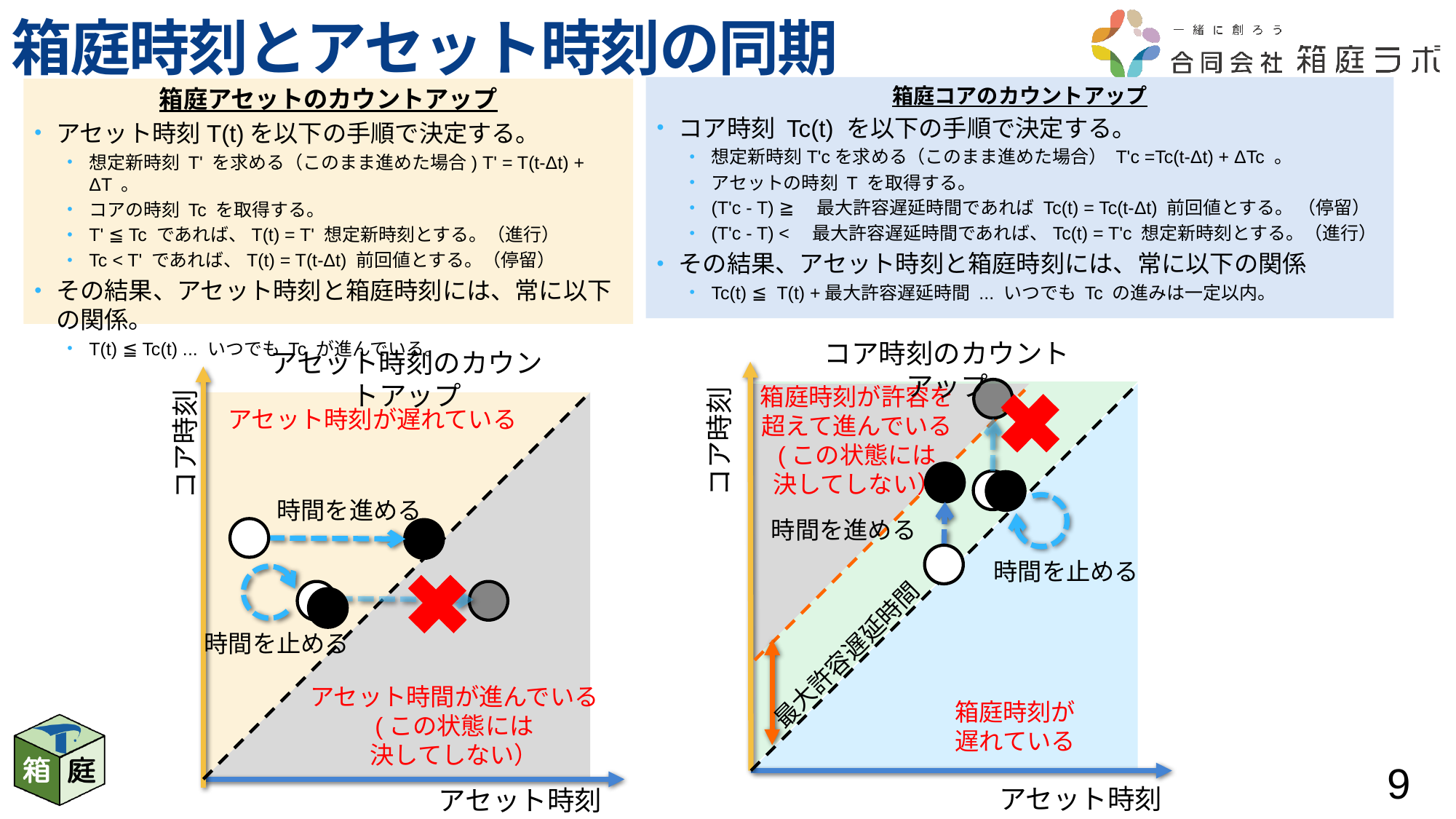

アセット時刻のカウントアップ
# 箱庭時刻とアセット時刻の同期
箱庭コアのカウントアップ
コア時刻 Tc(t) を以下の手順で決定する。
想定新時刻T'cを求める（このまま進めた場合） T'c =Tc(t-Δt) + ΔTc 。
アセットの時刻 T を取得する。
(T'c - T) ≧　最大許容遅延時間であれば Tc(t) = Tc(t-Δt) 前回値とする。 （停留）
(T'c - T) <　最大許容遅延時間であれば、Tc(t) = T'c 想定新時刻とする。（進行）
その結果、アセット時刻と箱庭時刻には、常に以下の関係
Tc(t) ≦  T(t) +最大許容遅延時間 ... いつでも Tc の進みは一定以内。
箱庭アセットのカウントアップ
アセット時刻T(t)を以下の手順で決定する。
想定新時刻 T' を求める（このまま進めた場合) T' = T(t-Δt) + ΔT 。
コアの時刻 Tc を取得する。
T' ≦ Tc であれば、T(t) = T' 想定新時刻とする。（進行）
Tc < T' であれば、T(t) = T(t-Δt) 前回値とする。（停留）
その結果、アセット時刻と箱庭時刻には、常に以下の関係。
T(t) ≦ Tc(t) ... いつでも Tc が進んでいる。
コア時刻のカウントアップ
アセット時刻のカウントアップ
箱庭時刻が許容を
超えて進んでいる
(この状態には
決してしない）

アセット時刻が遅れている
コア時刻
コア時刻

時間を進める

時間を進める

時間を止める

時間を止める
最大許容遅延時間
アセット時間が進んでいる
(この状態には
決してしない）
箱庭時刻が
遅れている
9
アセット時刻
アセット時刻